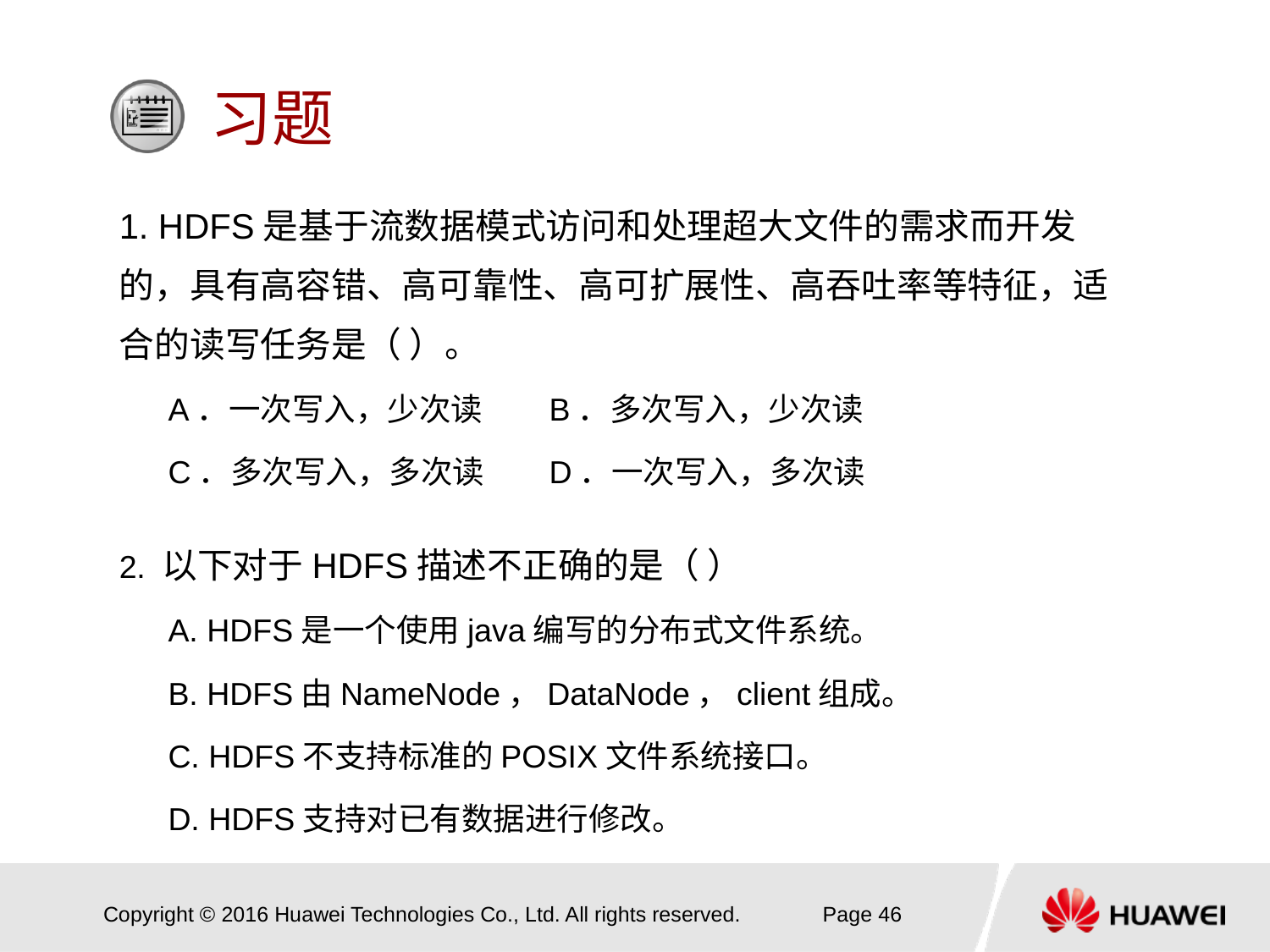

# 习题
1. HDFS是基于流数据模式访问和处理超大文件的需求而开发的，具有高容错、高可靠性、高可扩展性、高吞吐率等特征，适合的读写任务是（ ）。
A．一次写入，少次读   	B．多次写入，少次读
C．多次写入，多次读   	D．一次写入，多次读

2. 以下对于HDFS描述不正确的是（ ）
A. HDFS是一个使用java编写的分布式文件系统。
B. HDFS由NameNode，DataNode，client组成。
C. HDFS不支持标准的POSIX文件系统接口。
D. HDFS支持对已有数据进行修改。